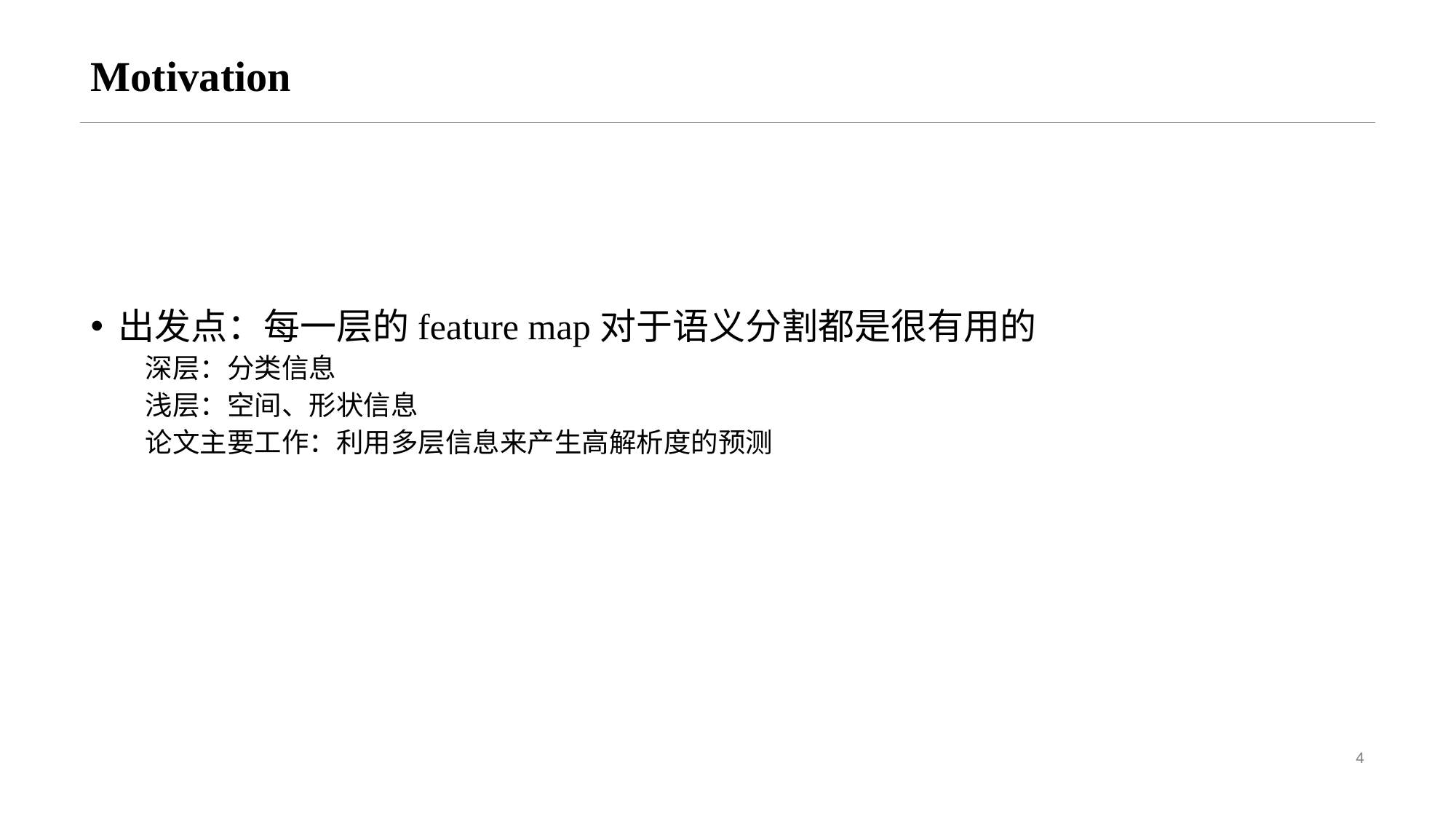

# Motivation

出发点：每一层的feature map对于语义分割都是很有用的
深层：分类信息
浅层：空间、形状信息
论文主要工作：利用多层信息来产生高解析度的预测
4